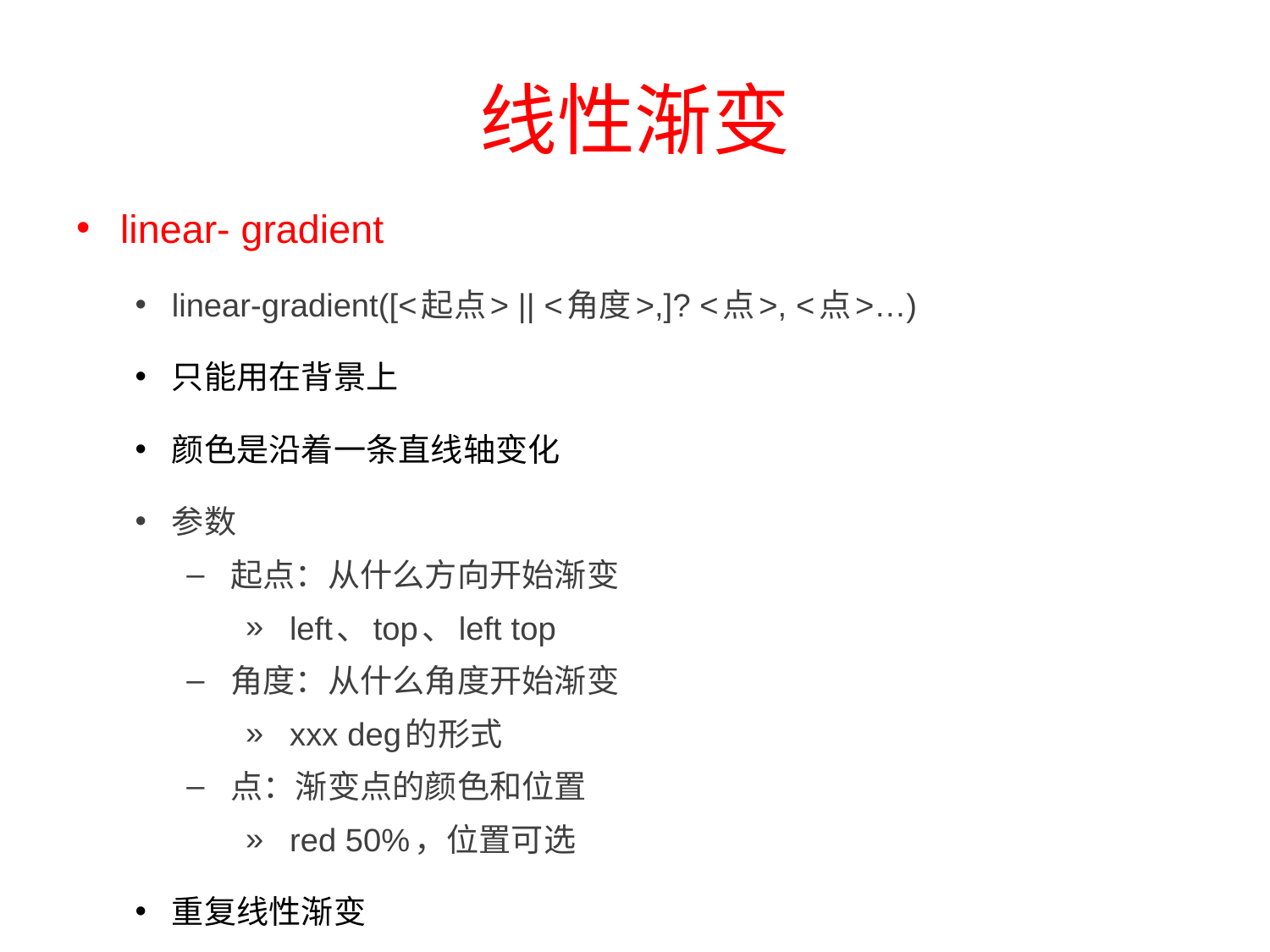

# 线性渐变
linear- gradient
linear-gradient([<起点> || <角度>,]? <点>, <点>…)
只能用在背景上
颜色是沿着一条直线轴变化
参数
起点：从什么方向开始渐变
left、top、left top
角度：从什么角度开始渐变
xxx deg的形式
点：渐变点的颜色和位置
red 50%，位置可选
重复线性渐变